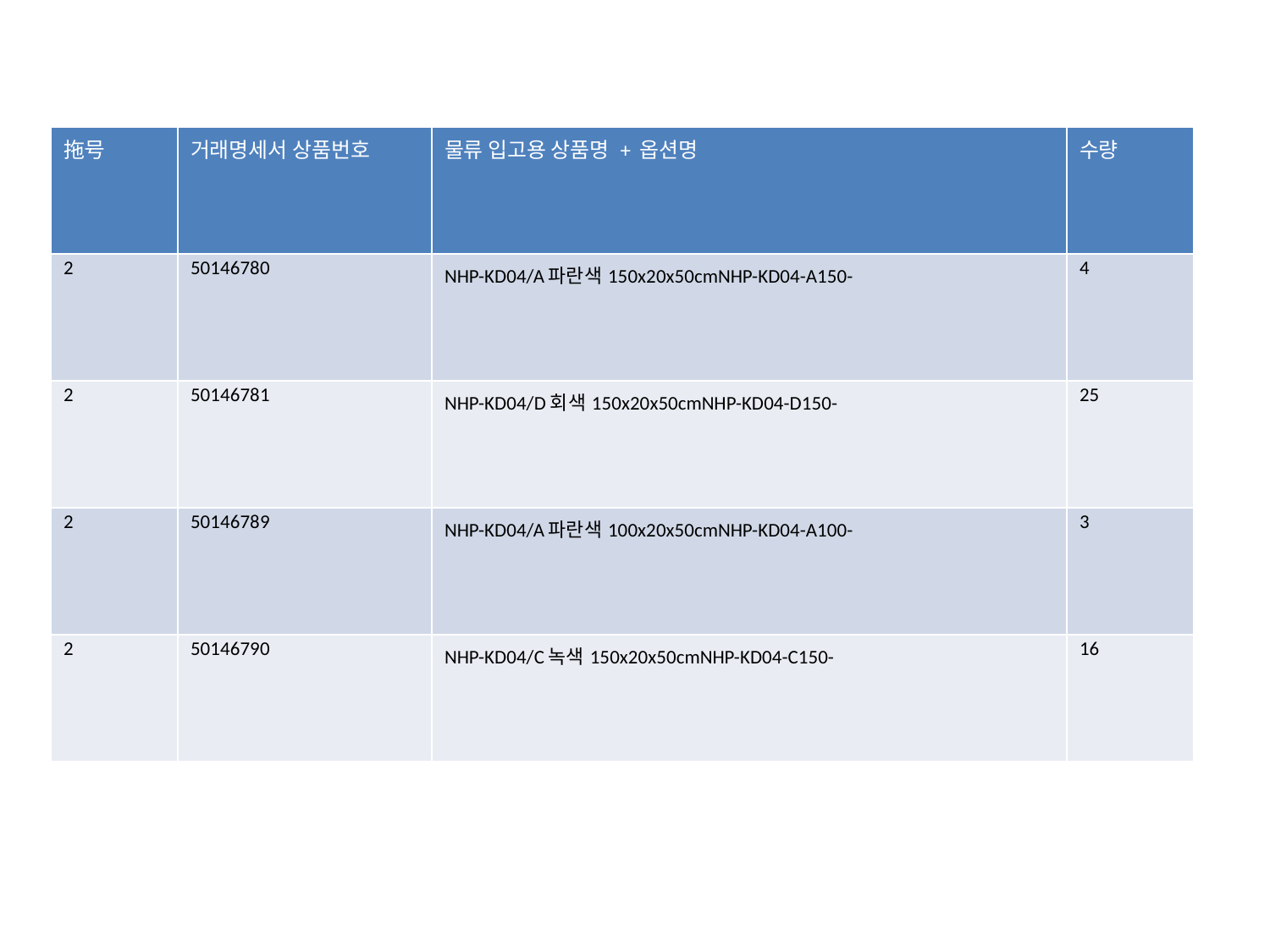

#
| 拖号 | 거래명세서 상품번호 | 물류 입고용 상품명 + 옵션명 | 수량 |
| --- | --- | --- | --- |
| 2 | 50146780 | NHP-KD04/A파란색150x20x50cmNHP-KD04-A150- | 4 |
| 2 | 50146781 | NHP-KD04/D회색150x20x50cmNHP-KD04-D150- | 25 |
| 2 | 50146789 | NHP-KD04/A파란색100x20x50cmNHP-KD04-A100- | 3 |
| 2 | 50146790 | NHP-KD04/C녹색150x20x50cmNHP-KD04-C150- | 16 |